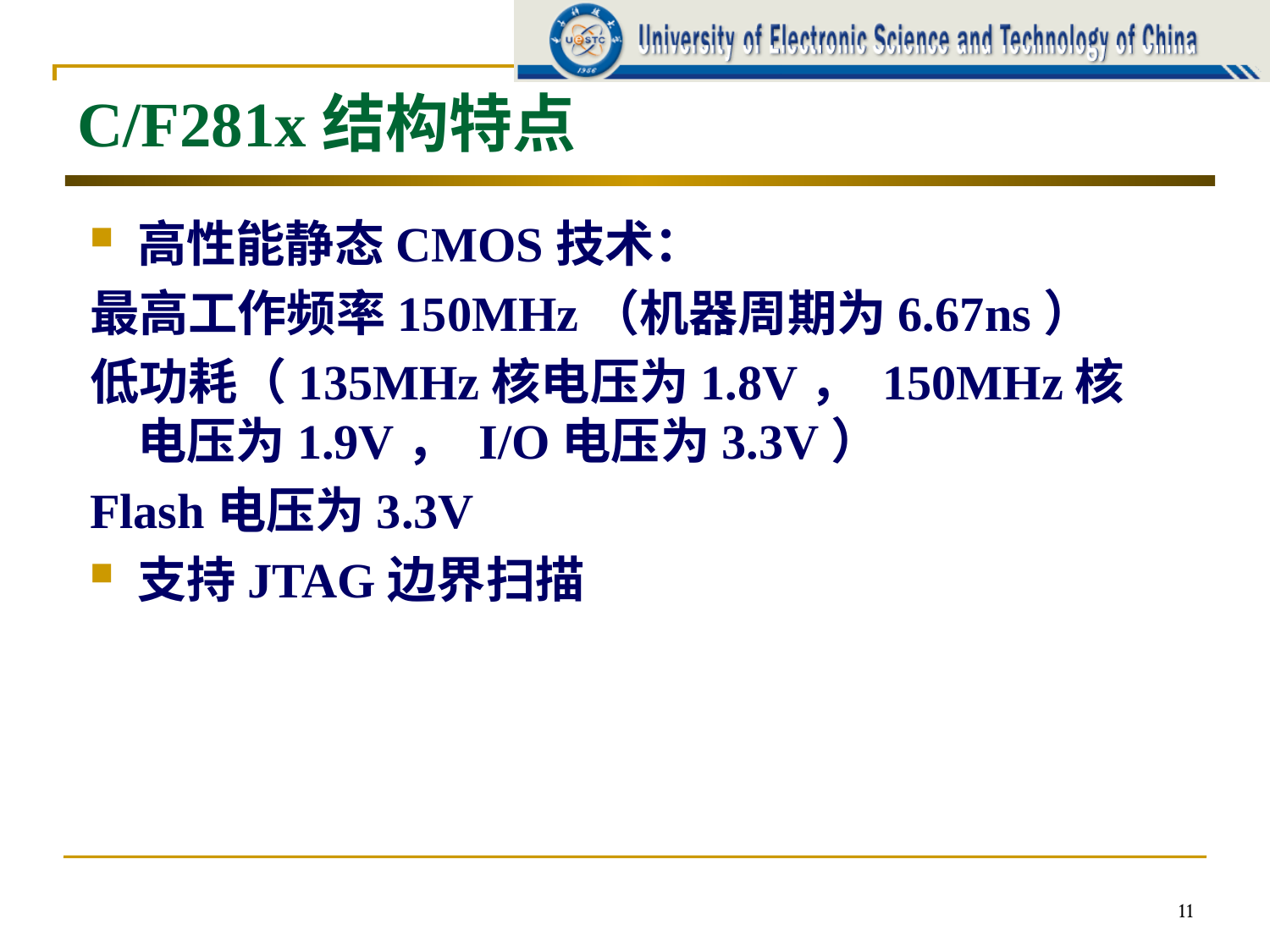

# C/F281x结构特点
高性能静态CMOS技术：
最高工作频率150MHz（机器周期为6.67ns）
低功耗（135MHz核电压为1.8V， 150MHz核电压为1.9V， I/O电压为3.3V）
Flash电压为3.3V
支持JTAG边界扫描

11